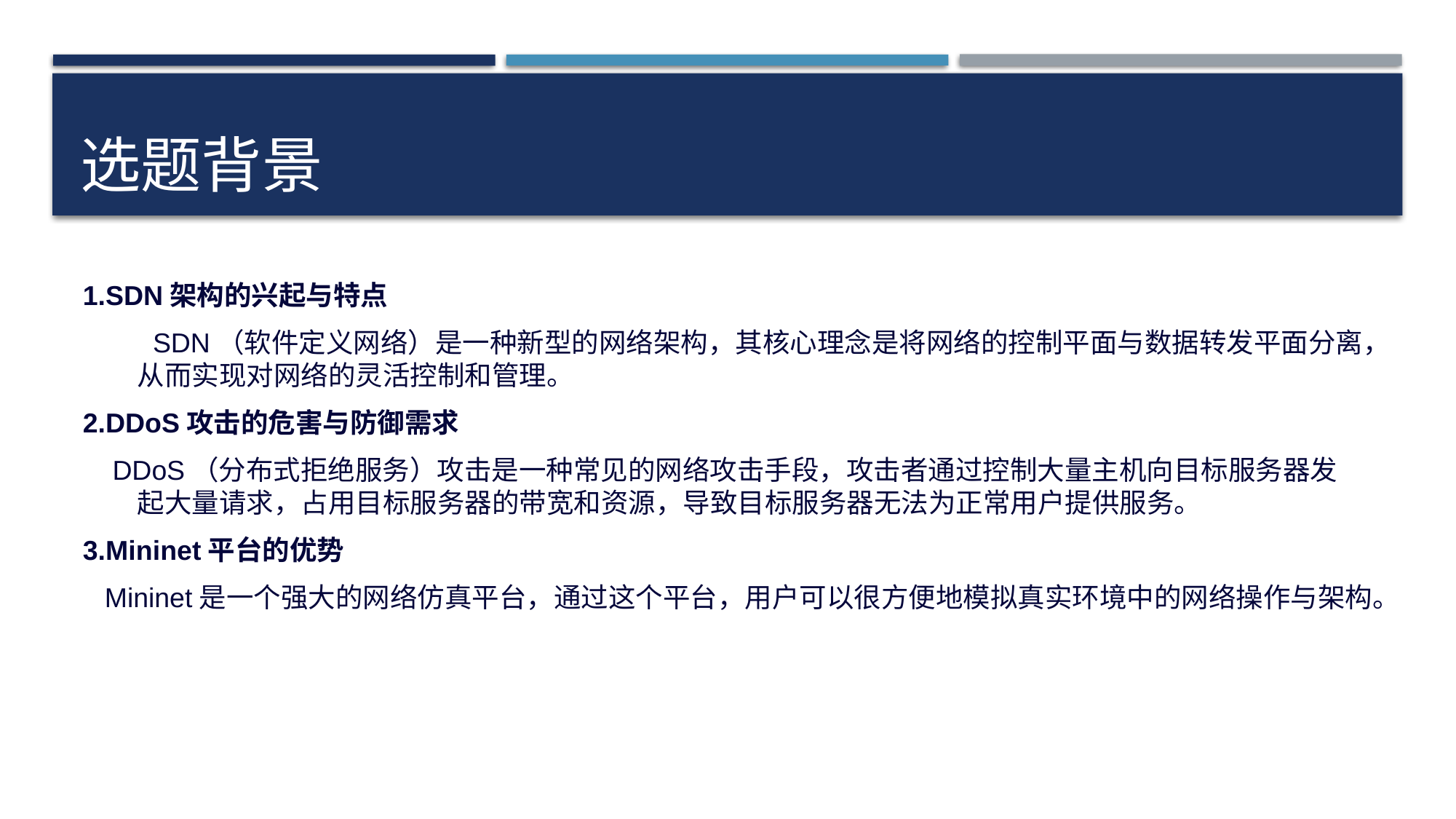

# 选题背景
1.SDN架构的兴起与特点
        	  SDN（软件定义网络）是一种新型的网络架构，其核心理念是将网络的控制平面与数据转发平面分离，	从而实现对网络的灵活控制和管理。
2.DDoS攻击的危害与防御需求
           DDoS（分布式拒绝服务）攻击是一种常见的网络攻击手段，攻击者通过控制大量主机向目标服务器发		起大量请求，占用目标服务器的带宽和资源，导致目标服务器无法为正常用户提供服务。
3.Mininet平台的优势
          Mininet是一个强大的网络仿真平台，通过这个平台，用户可以很方便地模拟真实环境中的网络操作与架构。